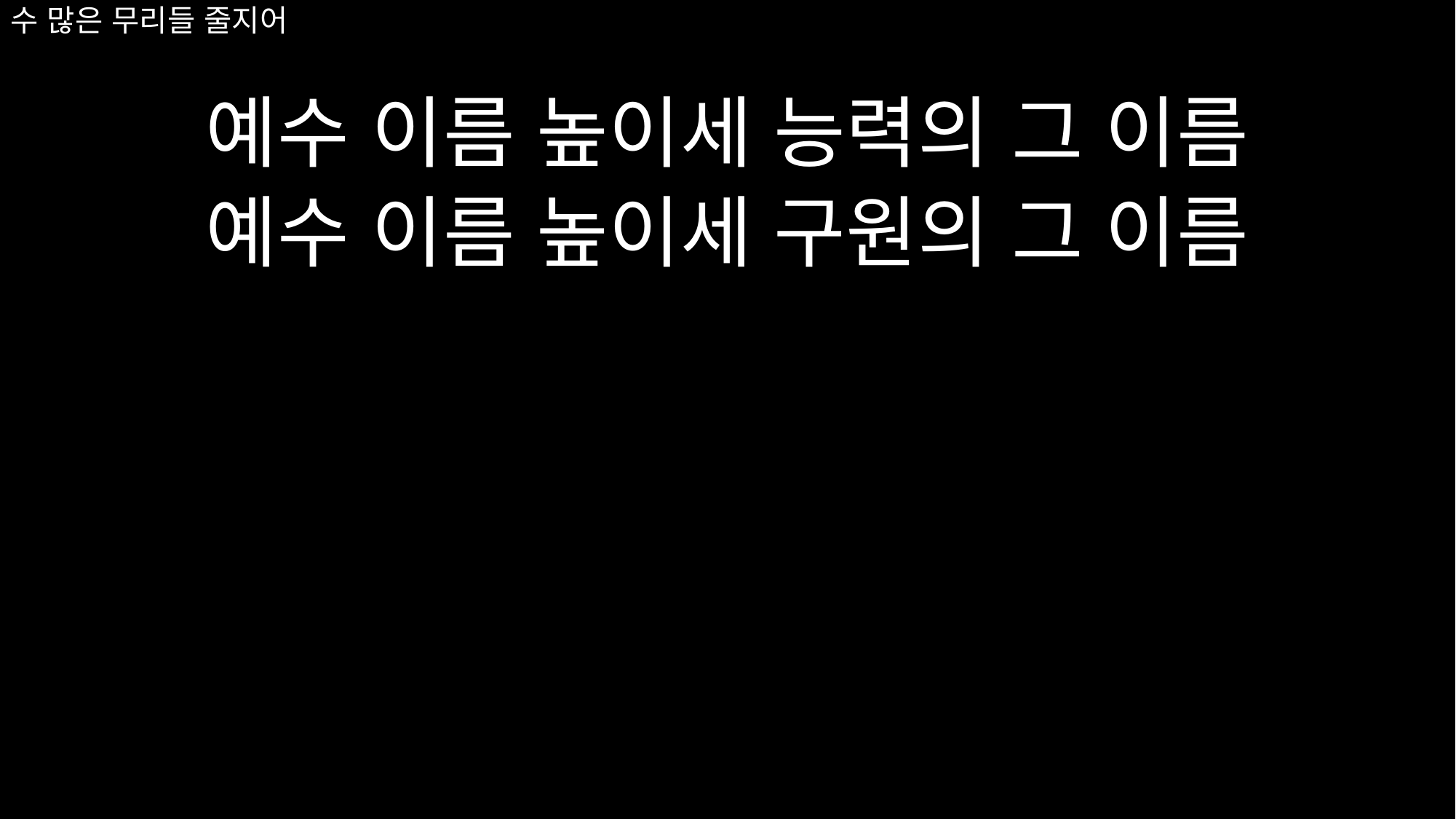

# 수 많은 무리들 줄지어
예수 이름 높이세 능력의 그 이름
예수 이름 높이세 구원의 그 이름